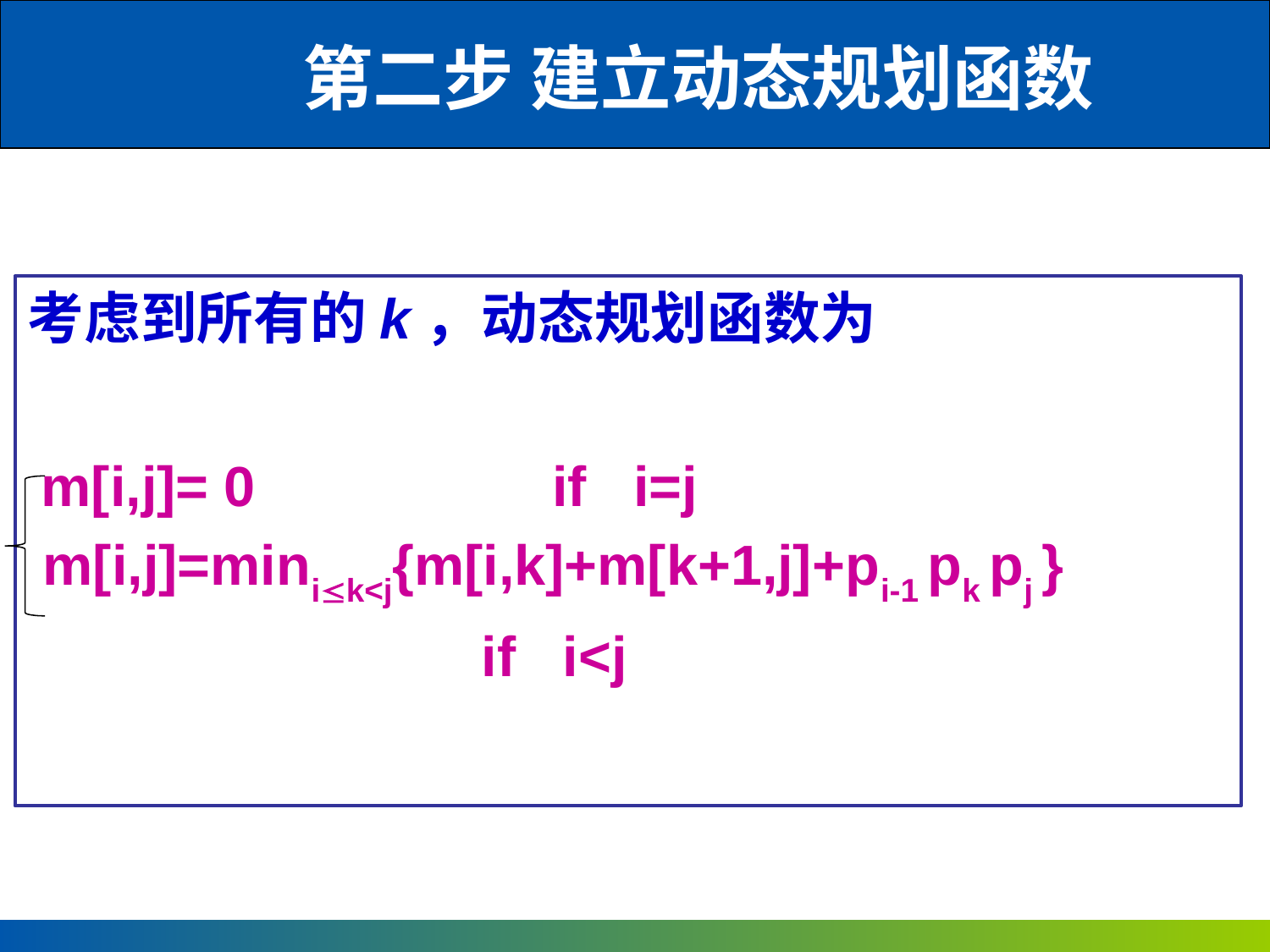

第二步 建立动态规划函数
考虑到所有的k，动态规划函数为

 m[i,j]= 0                   if   i=j
 m[i,j]=mini≤k<j{m[i,k]+m[k+1,j]+pi-1 pk pj }
                             if   i<j